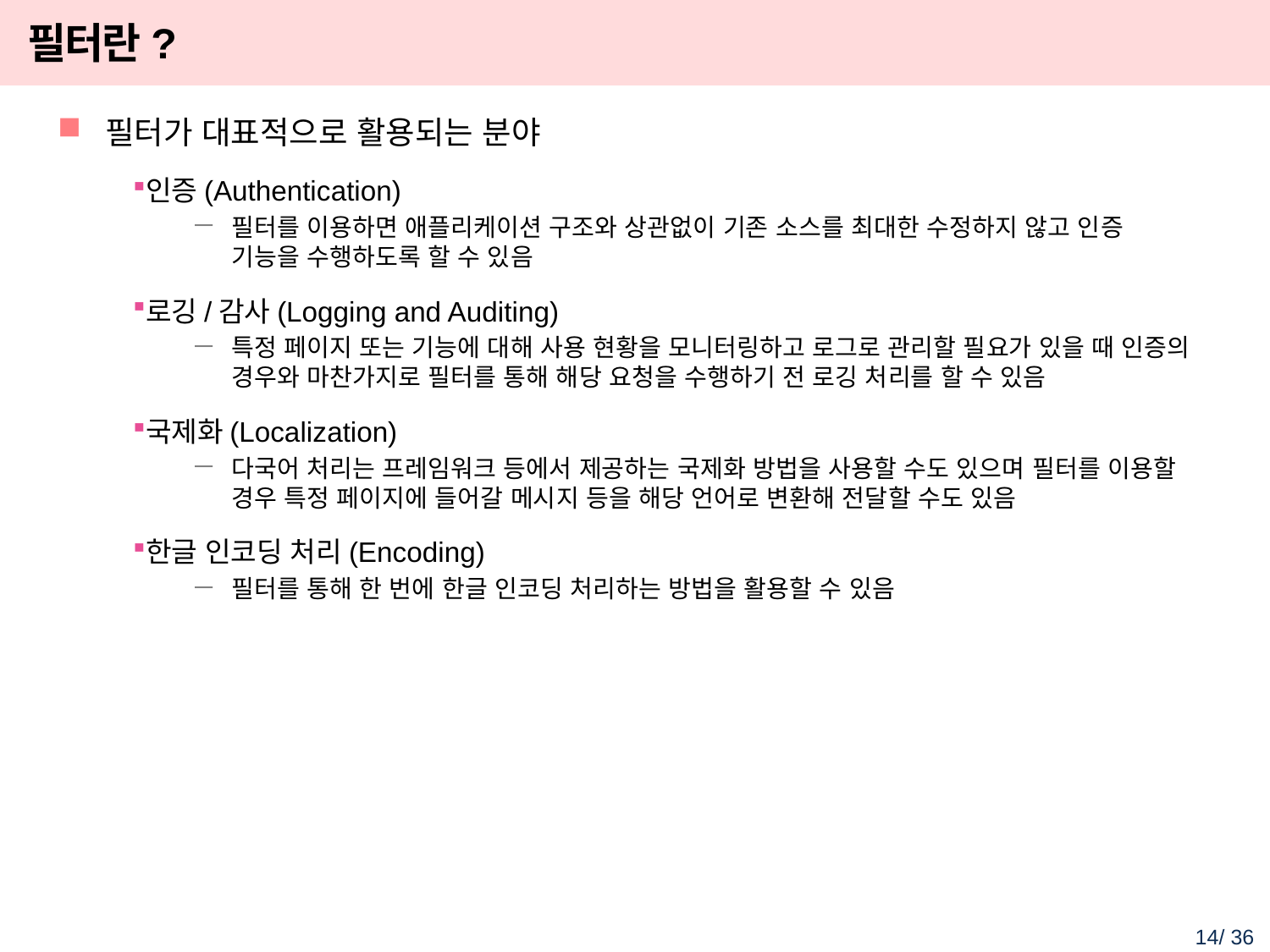

# 필터란?
필터가 대표적으로 활용되는 분야
인증(Authentication)
필터를 이용하면 애플리케이션 구조와 상관없이 기존 소스를 최대한 수정하지 않고 인증 기능을 수행하도록 할 수 있음
로깅/감사(Logging and Auditing)
특정 페이지 또는 기능에 대해 사용 현황을 모니터링하고 로그로 관리할 필요가 있을 때 인증의 경우와 마찬가지로 필터를 통해 해당 요청을 수행하기 전 로깅 처리를 할 수 있음
국제화(Localization)
다국어 처리는 프레임워크 등에서 제공하는 국제화 방법을 사용할 수도 있으며 필터를 이용할 경우 특정 페이지에 들어갈 메시지 등을 해당 언어로 변환해 전달할 수도 있음
한글 인코딩 처리(Encoding)
필터를 통해 한 번에 한글 인코딩 처리하는 방법을 활용할 수 있음